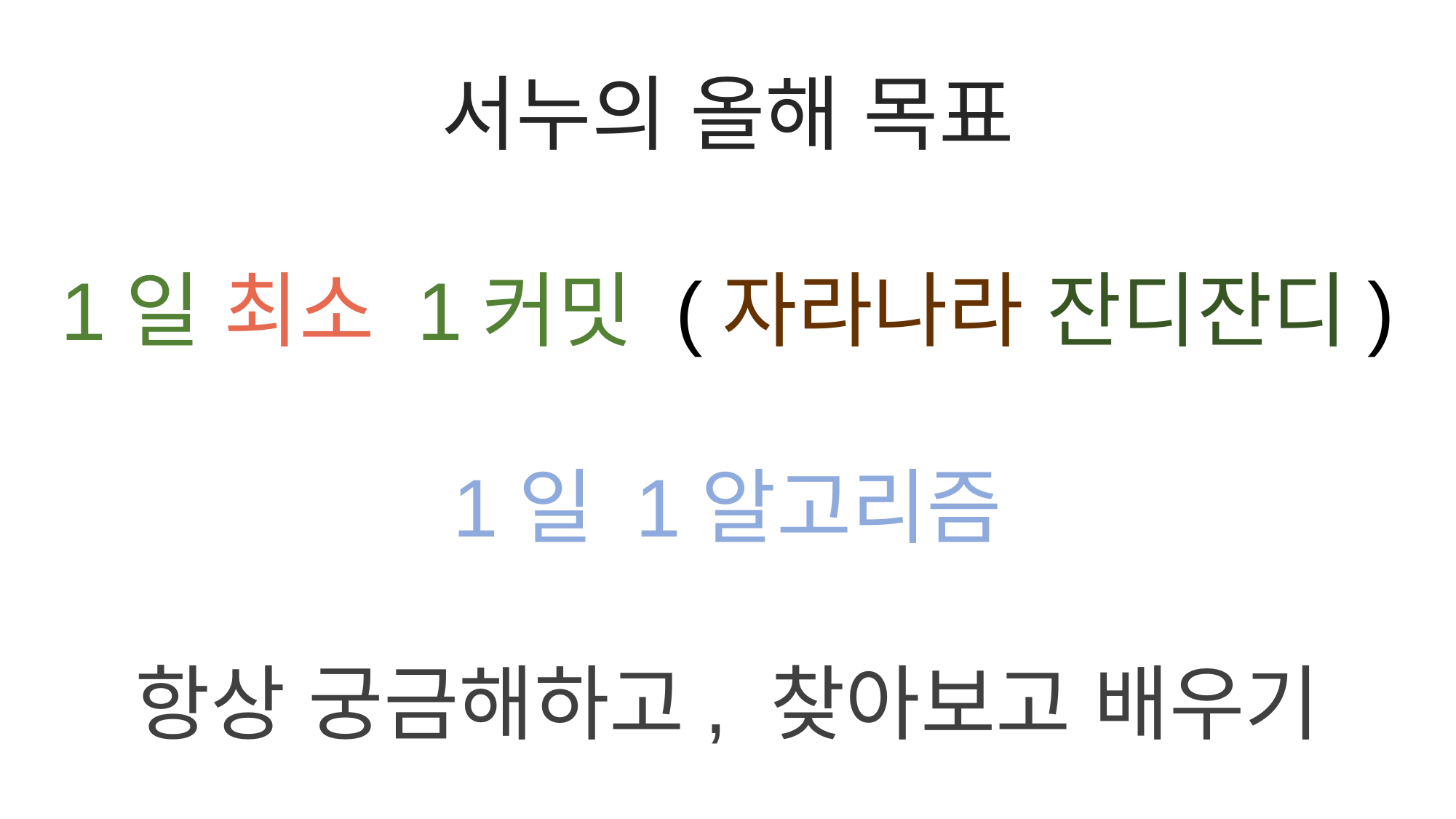

서누의 올해 목표

1일 최소 1커밋 (자라나라 잔디잔디)

1일 1알고리즘

항상 궁금해하고, 찾아보고 배우기